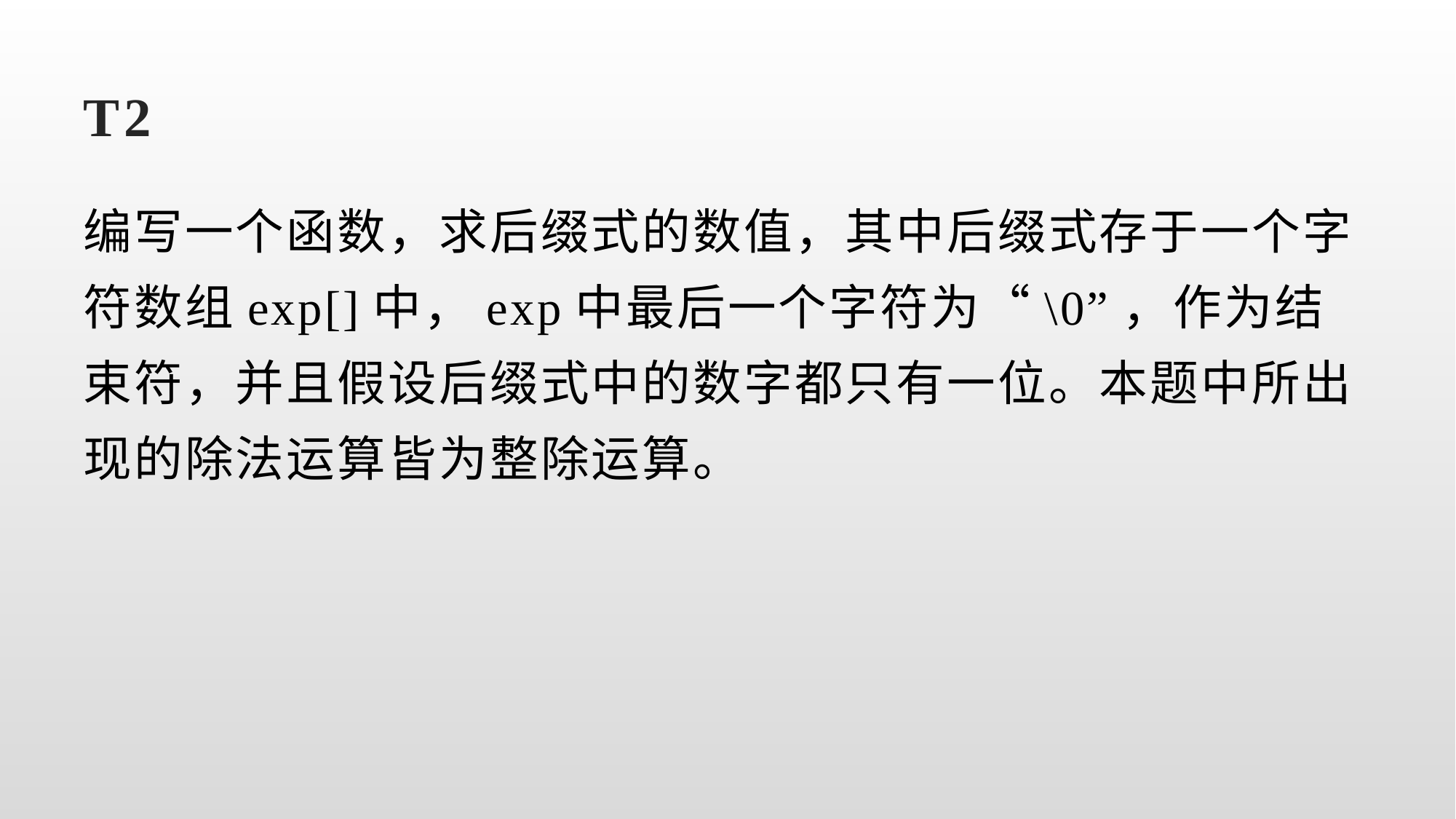

# T2
编写一个函数，求后缀式的数值，其中后缀式存于一个字符数组exp[]中，exp中最后一个字符为“\0”，作为结束符，并且假设后缀式中的数字都只有一位。本题中所出现的除法运算皆为整除运算。